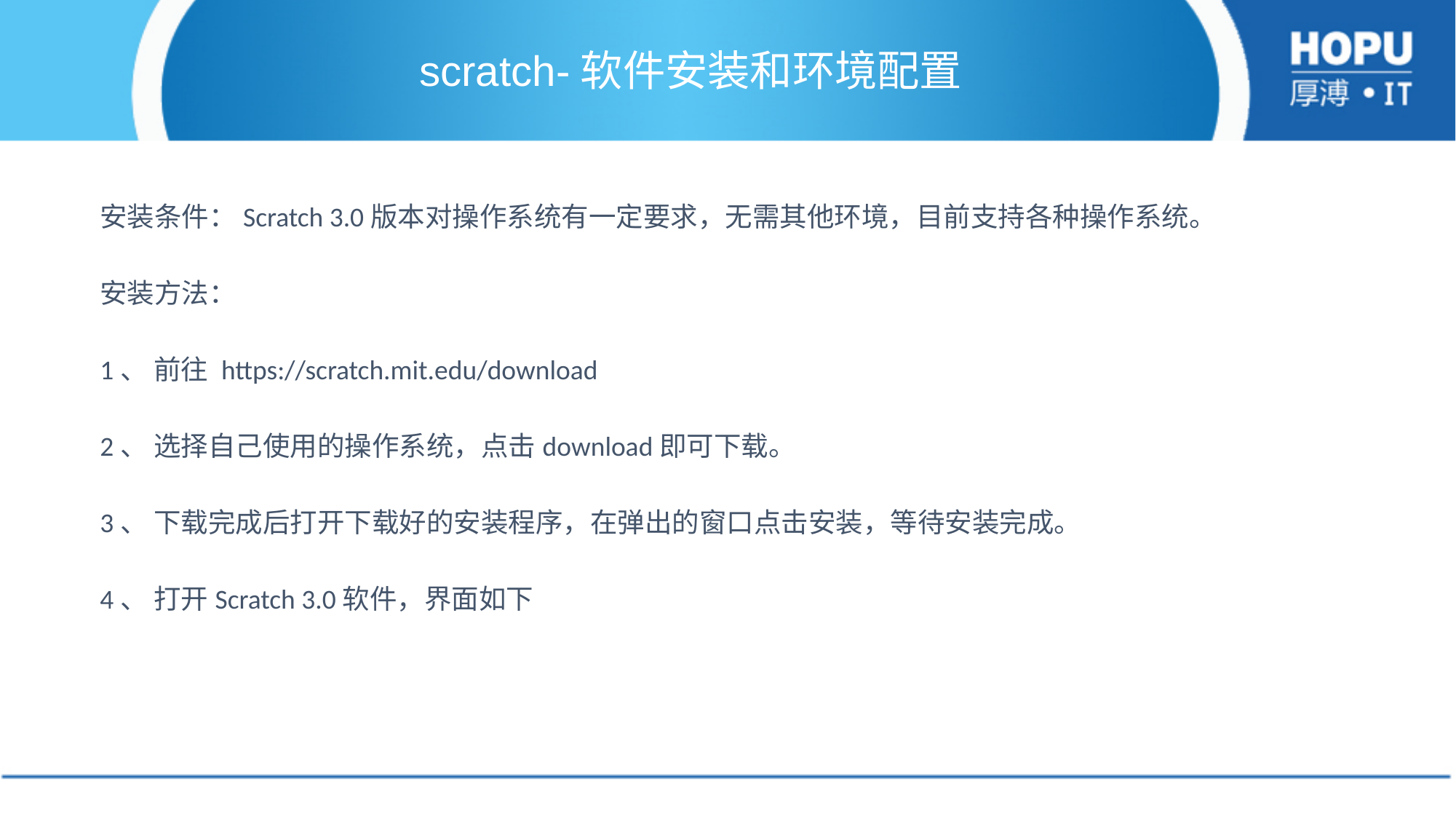

# scratch-软件安装和环境配置
安装条件：Scratch 3.0版本对操作系统有一定要求，无需其他环境，目前支持各种操作系统。
安装方法：
1、 前往 https://scratch.mit.edu/download
2、 选择自己使用的操作系统，点击download即可下载。
3、 下载完成后打开下载好的安装程序，在弹出的窗口点击安装，等待安装完成。
4、 打开Scratch 3.0软件，界面如下